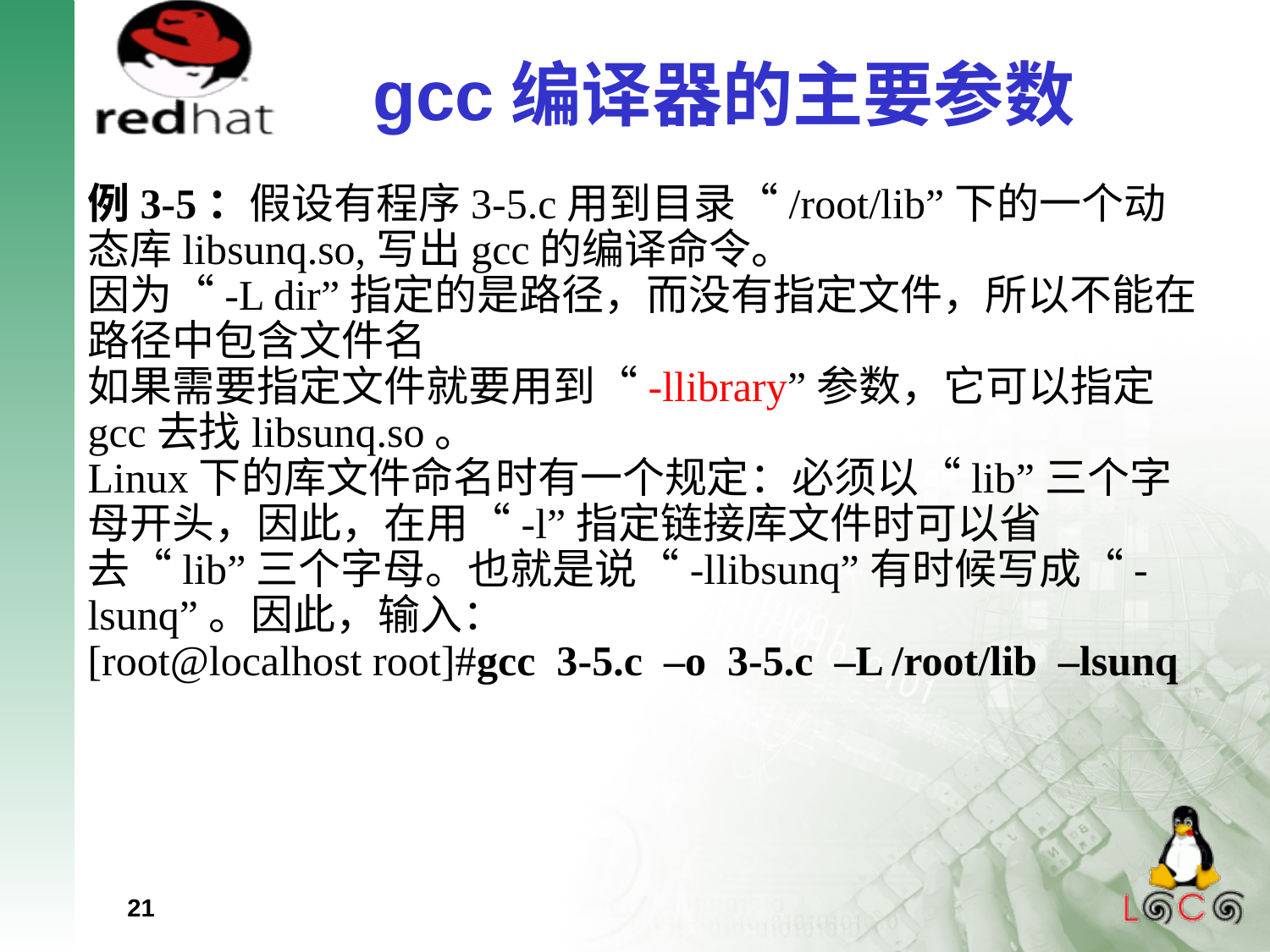

gcc编译器的主要参数
例3-5：假设有程序3-5.c用到目录“/root/lib”下的一个动态库libsunq.so,写出gcc的编译命令。
因为“-L dir”指定的是路径，而没有指定文件，所以不能在路径中包含文件名
如果需要指定文件就要用到“-llibrary”参数，它可以指定gcc去找libsunq.so。
Linux下的库文件命名时有一个规定：必须以“lib”三个字母开头，因此，在用“-l”指定链接库文件时可以省去“lib”三个字母。也就是说“-llibsunq”有时候写成“-lsunq”。因此，输入：
[root@localhost root]#gcc  3-5.c  –o  3-5.c  –L /root/lib  –lsunq
21